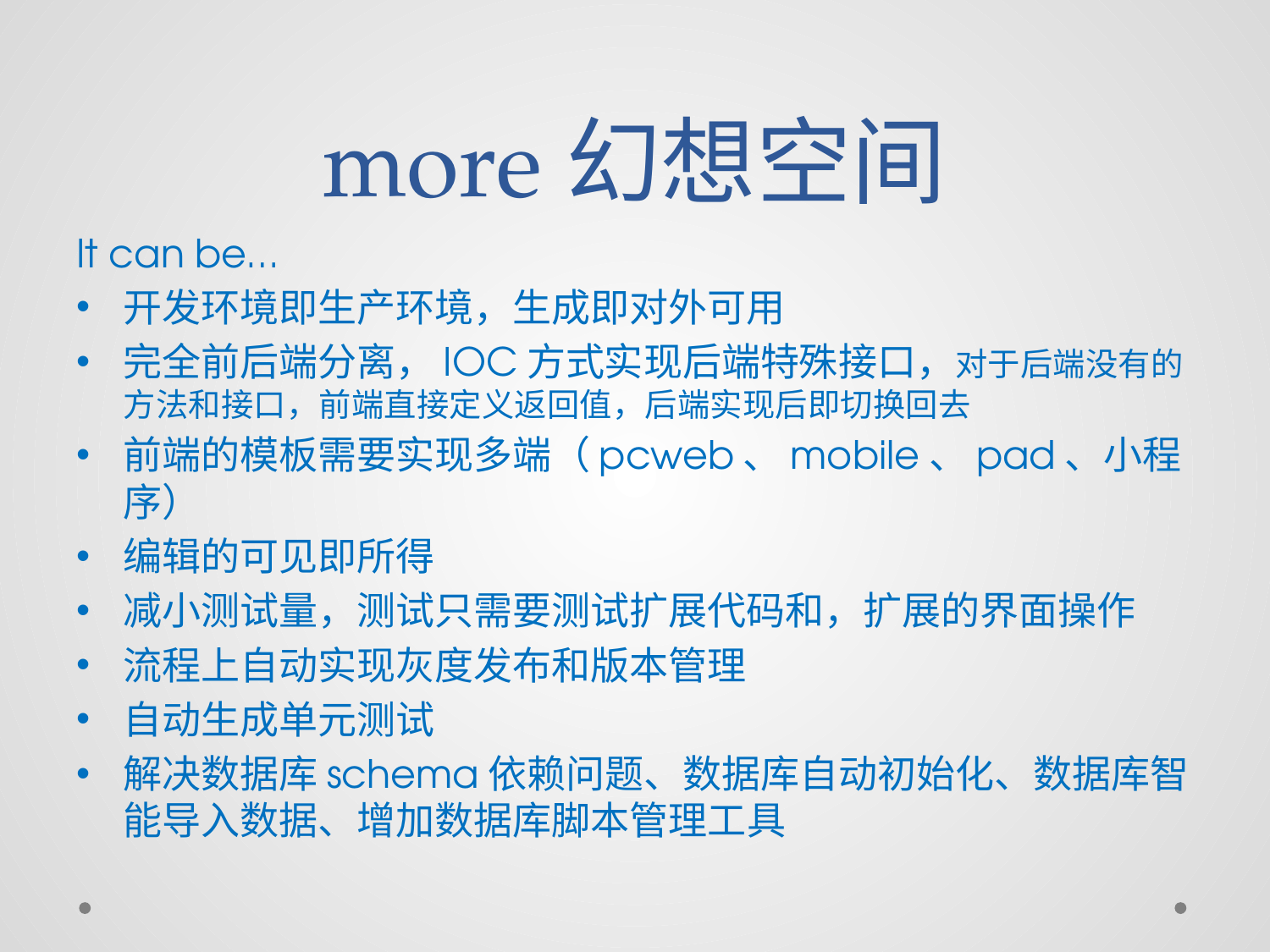

# more幻想空间
It can be…
开发环境即生产环境，生成即对外可用
完全前后端分离，IOC方式实现后端特殊接口，对于后端没有的方法和接口，前端直接定义返回值，后端实现后即切换回去
前端的模板需要实现多端（pcweb、mobile、pad、小程序）
编辑的可见即所得
减小测试量，测试只需要测试扩展代码和，扩展的界面操作
流程上自动实现灰度发布和版本管理
自动生成单元测试
解决数据库schema依赖问题、数据库自动初始化、数据库智能导入数据、增加数据库脚本管理工具